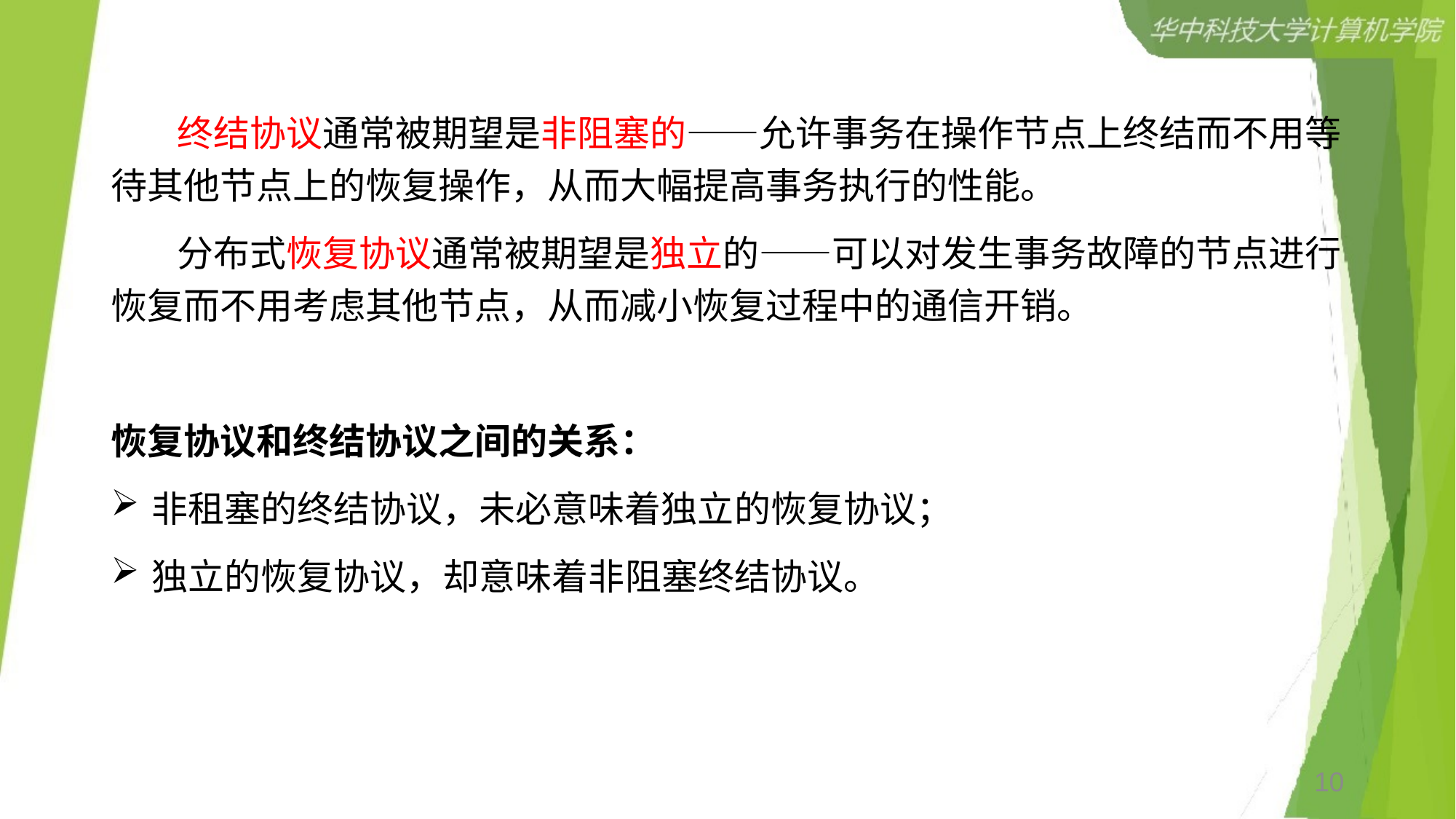

终结协议通常被期望是非阻塞的——允许事务在操作节点上终结而不用等待其他节点上的恢复操作，从而大幅提高事务执行的性能。
       分布式恢复协议通常被期望是独立的——可以对发生事务故障的节点进行恢复而不用考虑其他节点，从而减小恢复过程中的通信开销。

恢复协议和终结协议之间的关系：
非租塞的终结协议，未必意味着独立的恢复协议；
独立的恢复协议，却意味着非阻塞终结协议。
10